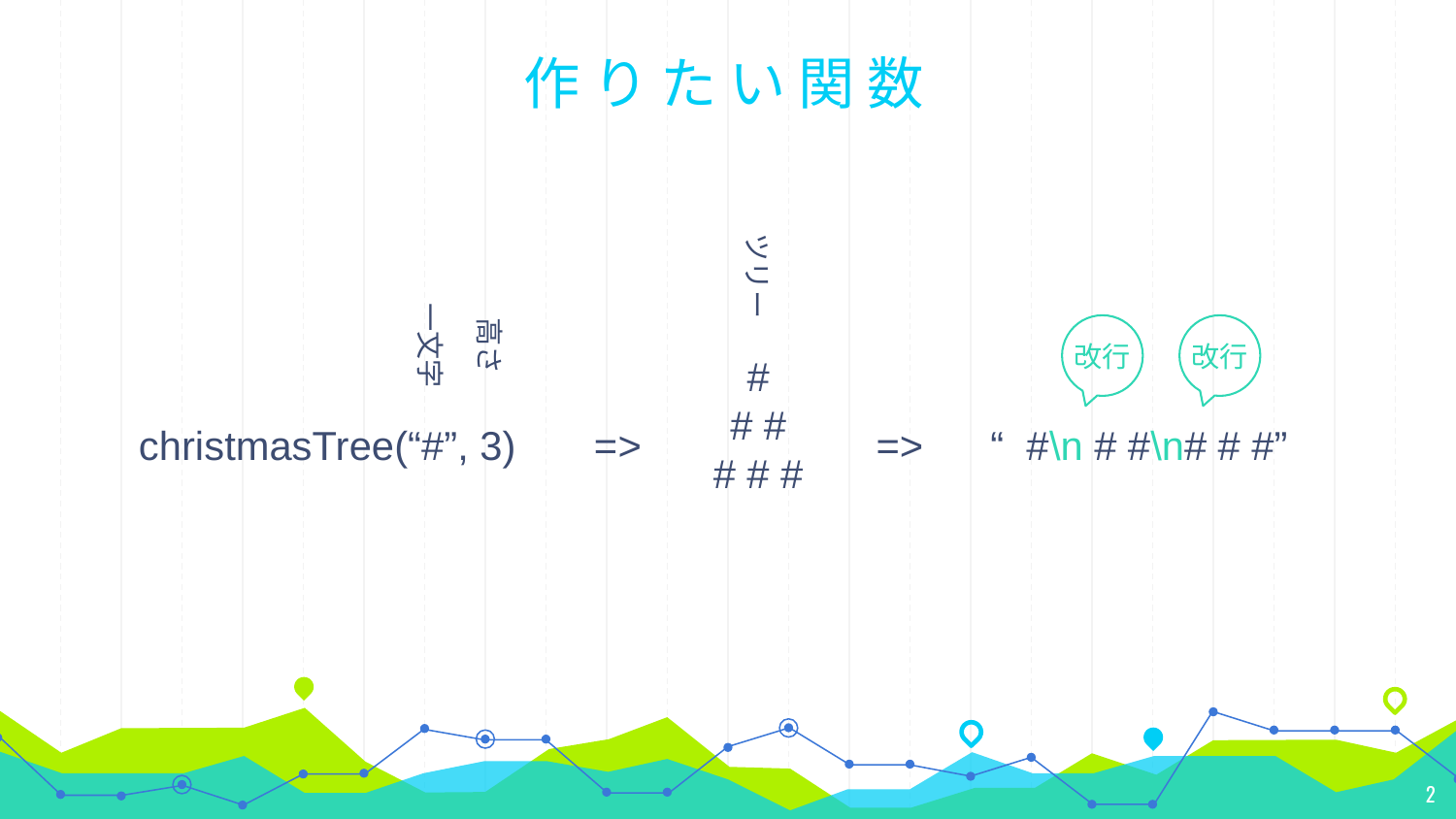

# 作りたい関数
ツリー
一文字
高さ
christmasTree(“#”, 3)       =>                     =>      “  #\n # #\n# # #”
改行
改行
#
# #
# # #
2